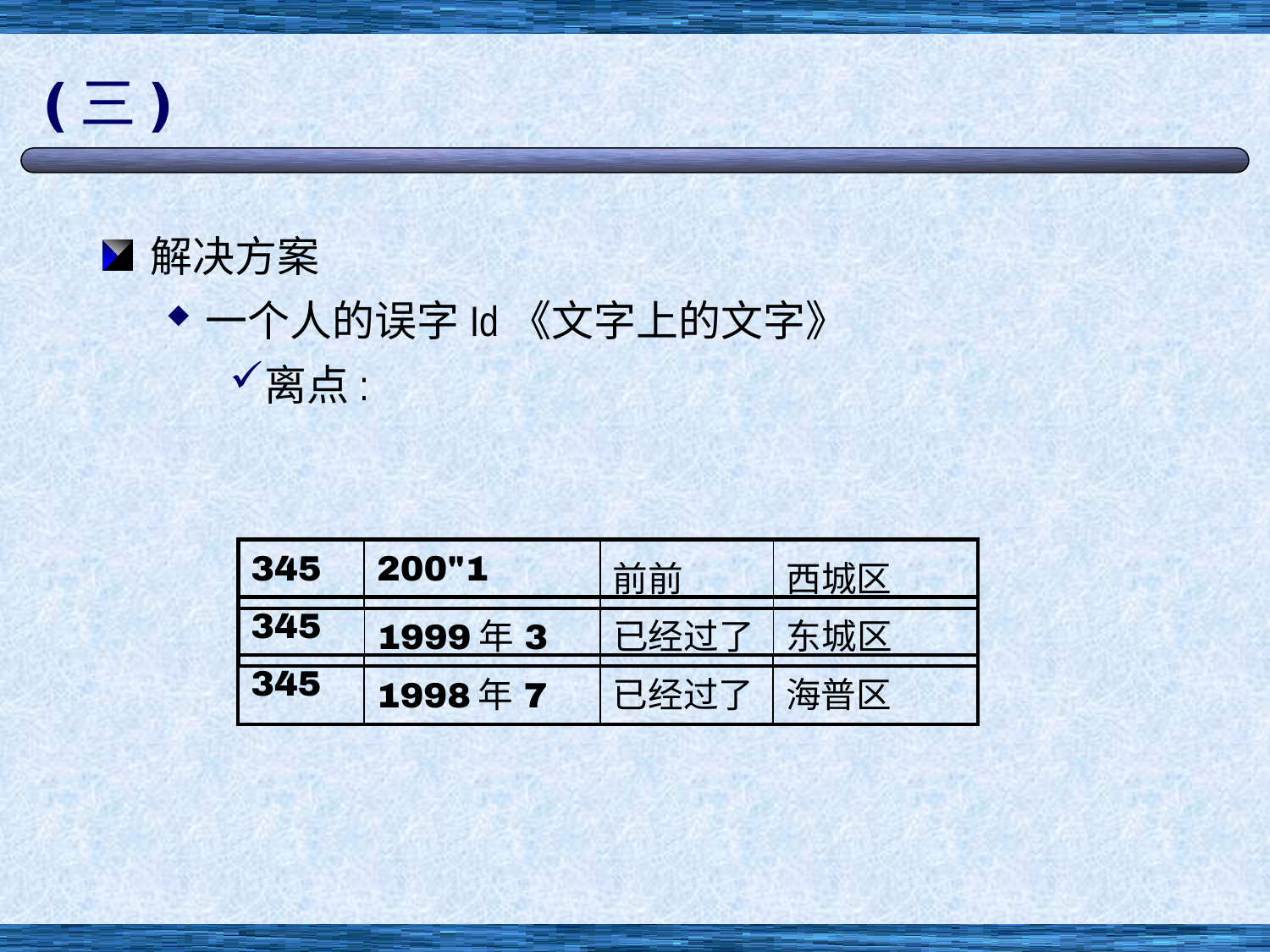

# (三)
解决方案
一个人的误字Id《文字上的文字》
离点:
| 345 | 200"1 | 前前 | 西城区 |
| --- | --- | --- | --- |
| 345 | 1999年3 | 已经过了 | 东城区 |
| --- | --- | --- | --- |
| 345 | 1998年7 | 已经过了 | 海普区 |
| --- | --- | --- | --- |